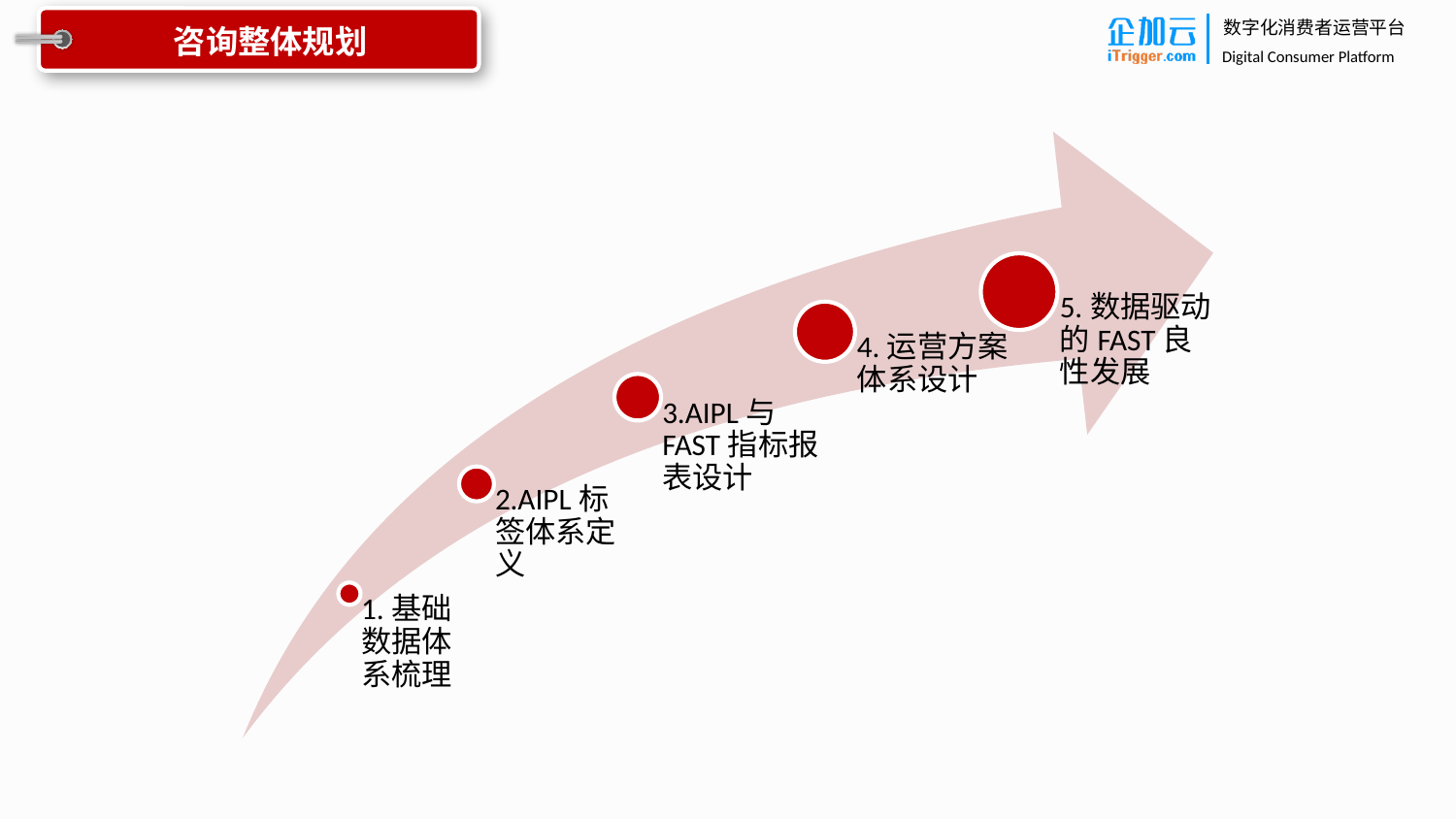

咨询整体规划

1.基础数据体系梳理
2.AIPL标签体系定义
3.AIPL与FAST指标报表设计
4.运营方案体系设计
5.数据驱动的FAST良性发展